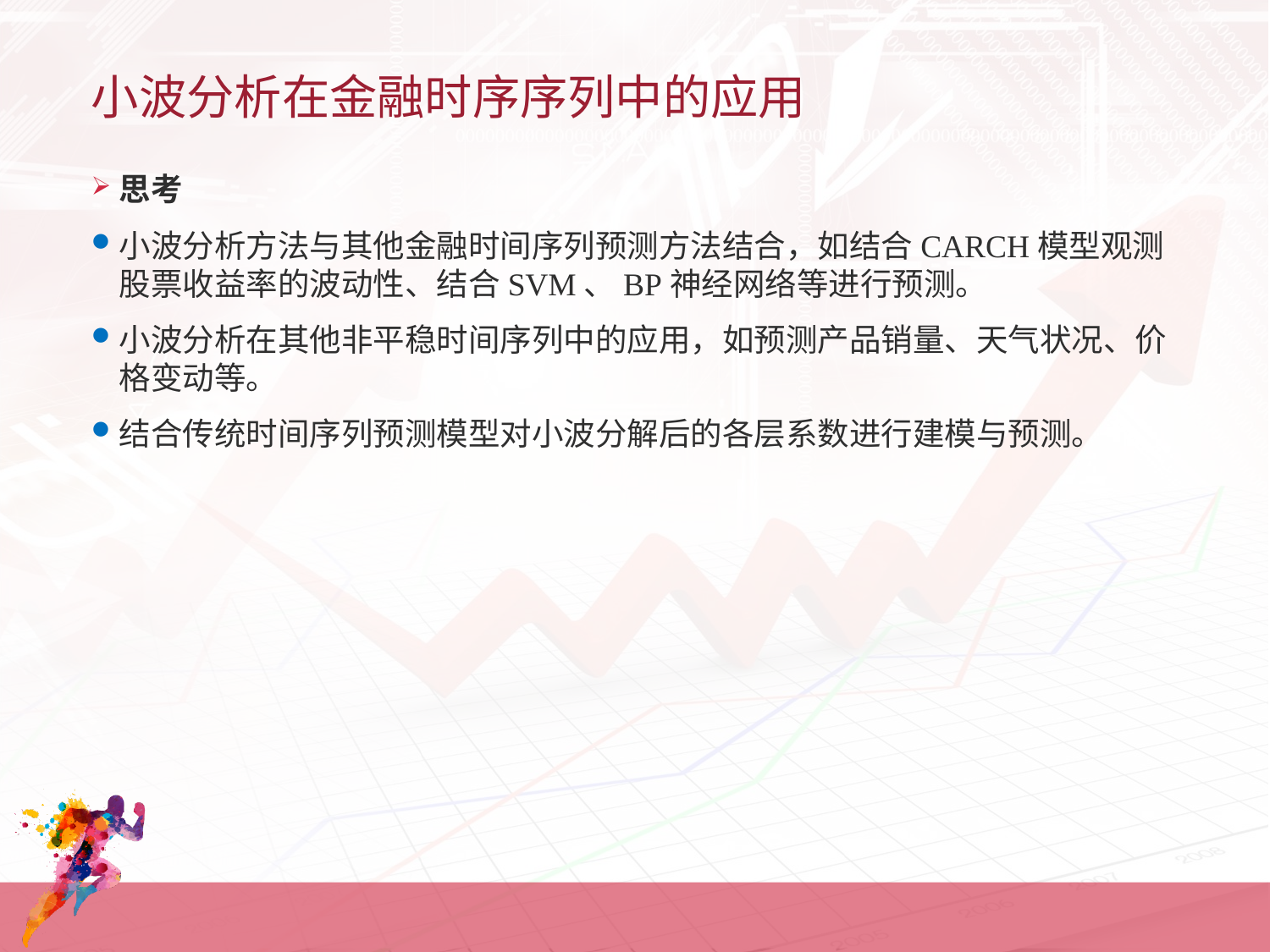

# 小波分析在金融时序序列中的应用
思考
小波分析方法与其他金融时间序列预测方法结合，如结合CARCH模型观测股票收益率的波动性、结合SVM、BP神经网络等进行预测。
小波分析在其他非平稳时间序列中的应用，如预测产品销量、天气状况、价格变动等。
结合传统时间序列预测模型对小波分解后的各层系数进行建模与预测。